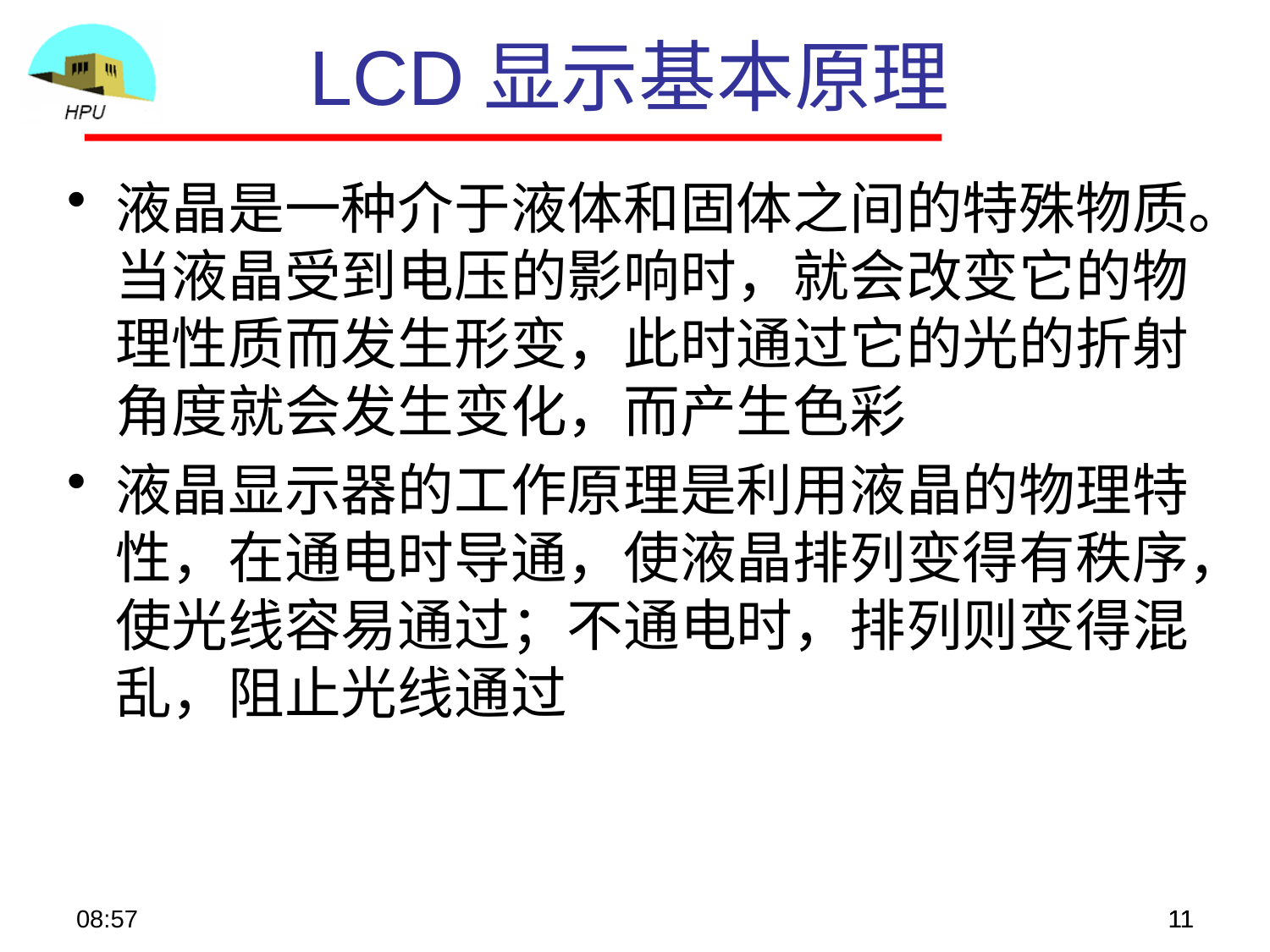

LCD显示基本原理
液晶是一种介于液体和固体之间的特殊物质。当液晶受到电压的影响时，就会改变它的物理性质而发生形变，此时通过它的光的折射角度就会发生变化，而产生色彩
液晶显示器的工作原理是利用液晶的物理特性，在通电时导通，使液晶排列变得有秩序，使光线容易通过；不通电时，排列则变得混乱，阻止光线通过
08:57
11
11